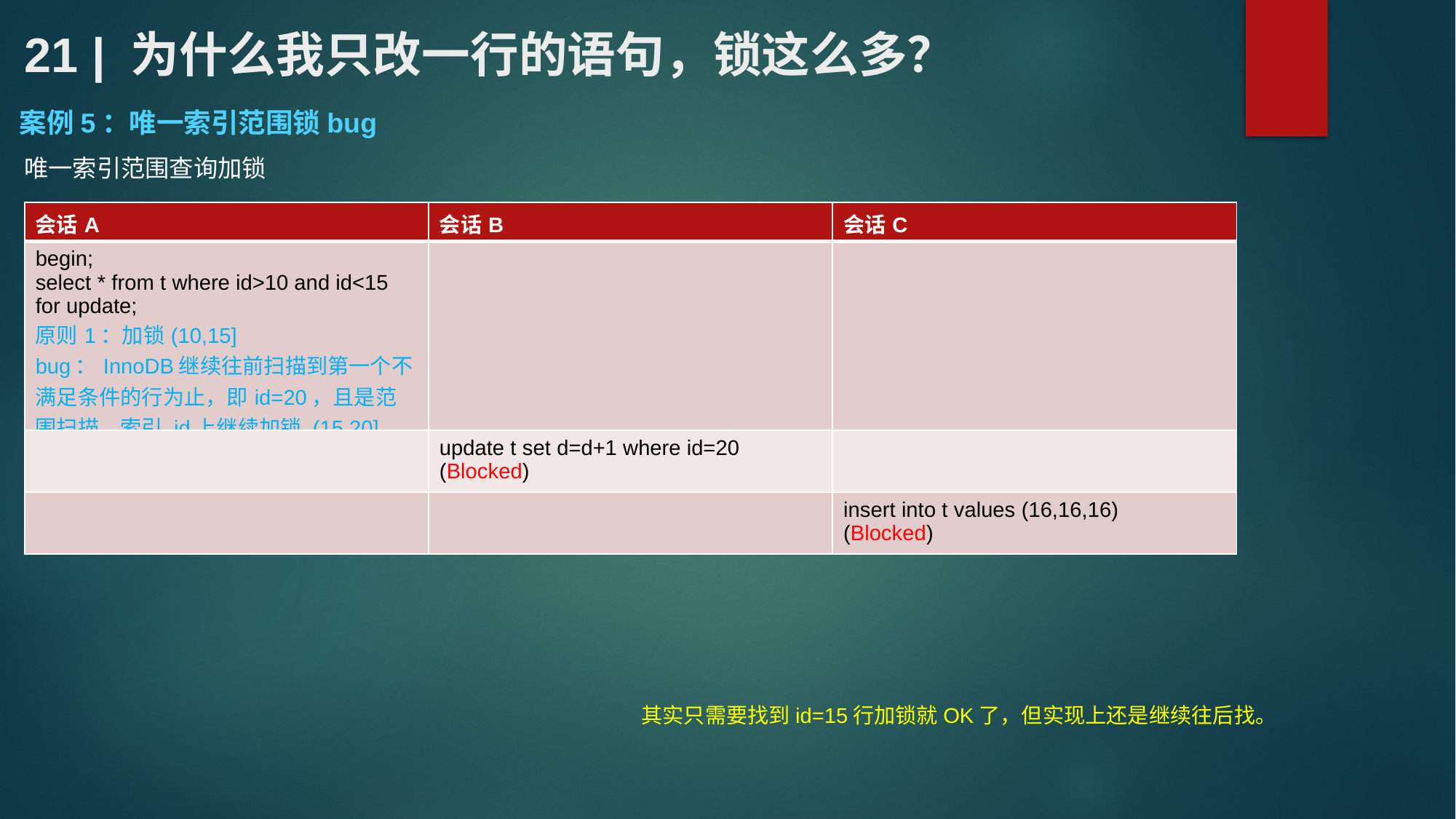

# 21 | 为什么我只改一行的语句，锁这么多？
案例5：唯一索引范围锁bug
唯一索引范围查询加锁
| 会话A | 会话B | 会话C |
| --- | --- | --- |
| begin; select \* from t where id>10 and id<15 for update; 原则1：加锁(10,15] bug：InnoDB继续往前扫描到第一个不满足条件的行为止，即id=20，且是范围扫描，索引 id上继续加锁 (15,20] |  |  |
|  | update t set d=d+1 where id=20 (Blocked) |  |
|  |  | insert into t values (16,16,16) (Blocked) |
其实只需要找到id=15行加锁就OK了，但实现上还是继续往后找。